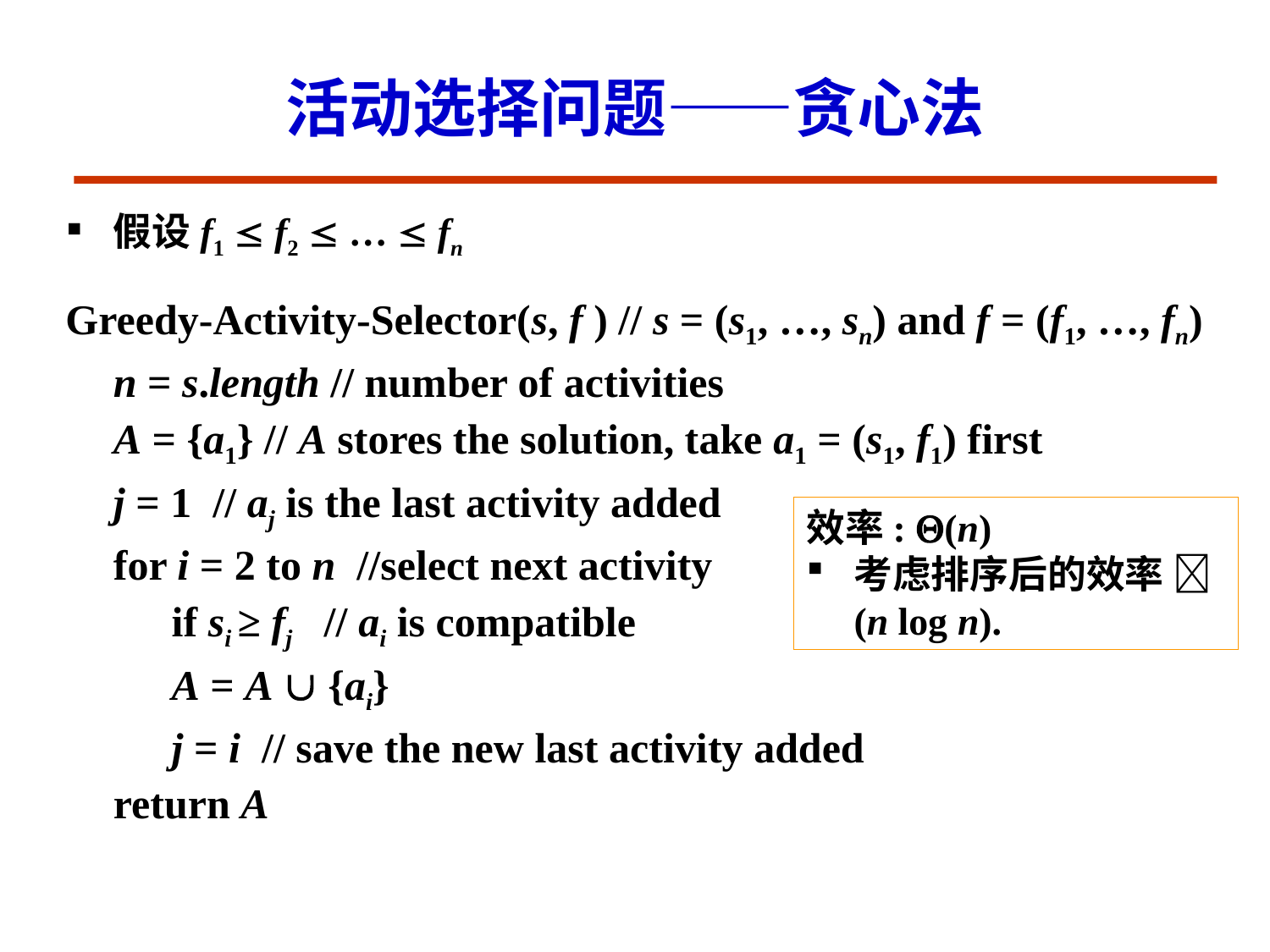

# 活动选择问题——贪心法
假设f1 ≤ f2 ≤ … ≤ fn
Greedy-Activity-Selector(s, f ) // s = (s1, …, sn) and f = (f1, …, fn)
 	n = s.length // number of activities
   	A = {a1} // A stores the solution, take a1 = (s1, f1) first
	j = 1  // aj is the last activity added
	for i = 2 to n  //select next activity
          if si ≥ fj   // ai is compatible
          A = A ∪ {ai}
          j = i  // save the new last activity added
	return A
效率: Θ(n)
考虑排序后的效率 Θ(n log n).